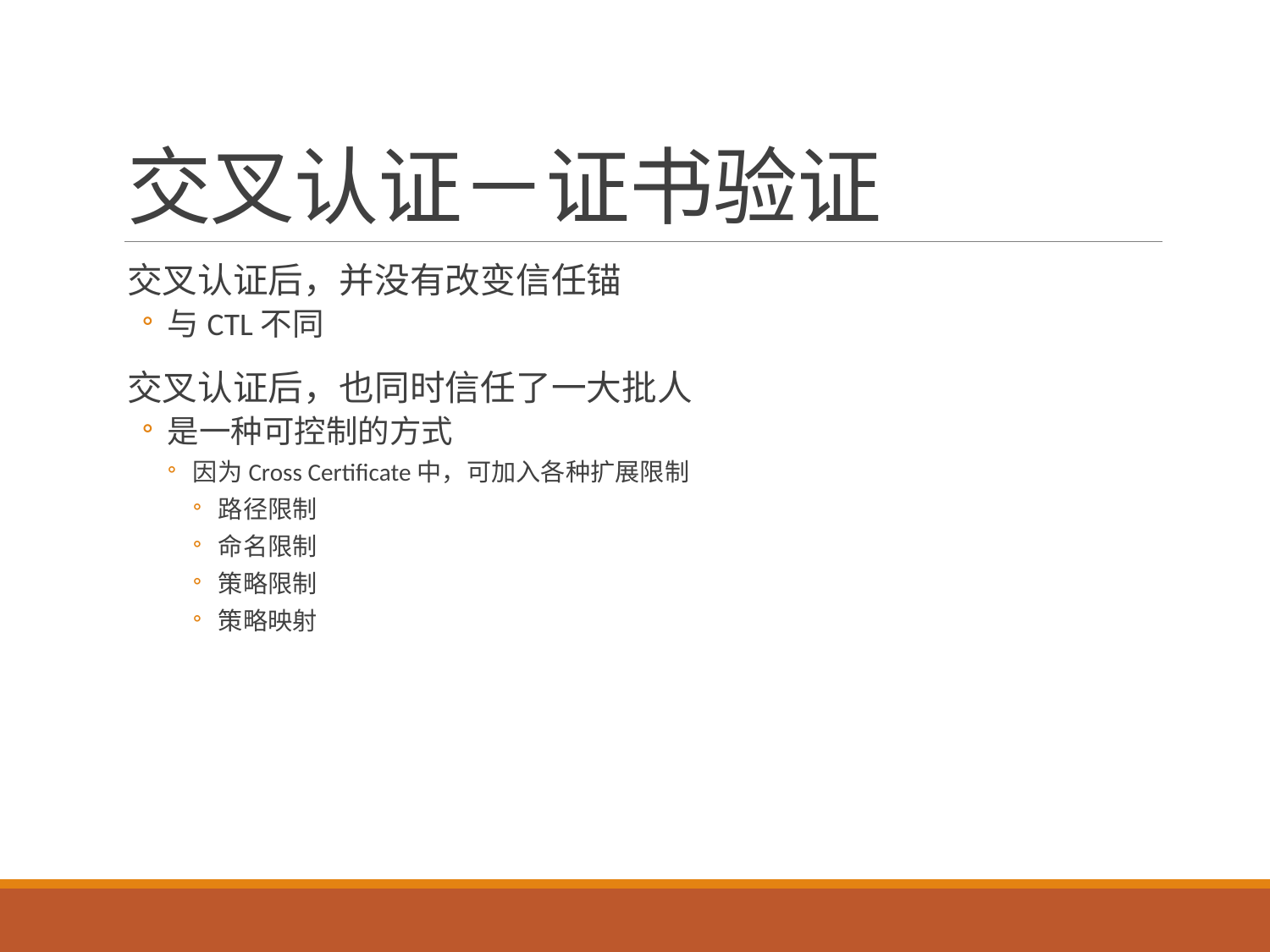

# 交叉认证－证书验证
交叉认证后，并没有改变信任锚
与CTL不同
交叉认证后，也同时信任了一大批人
是一种可控制的方式
因为Cross Certificate中，可加入各种扩展限制
路径限制
命名限制
策略限制
策略映射
79